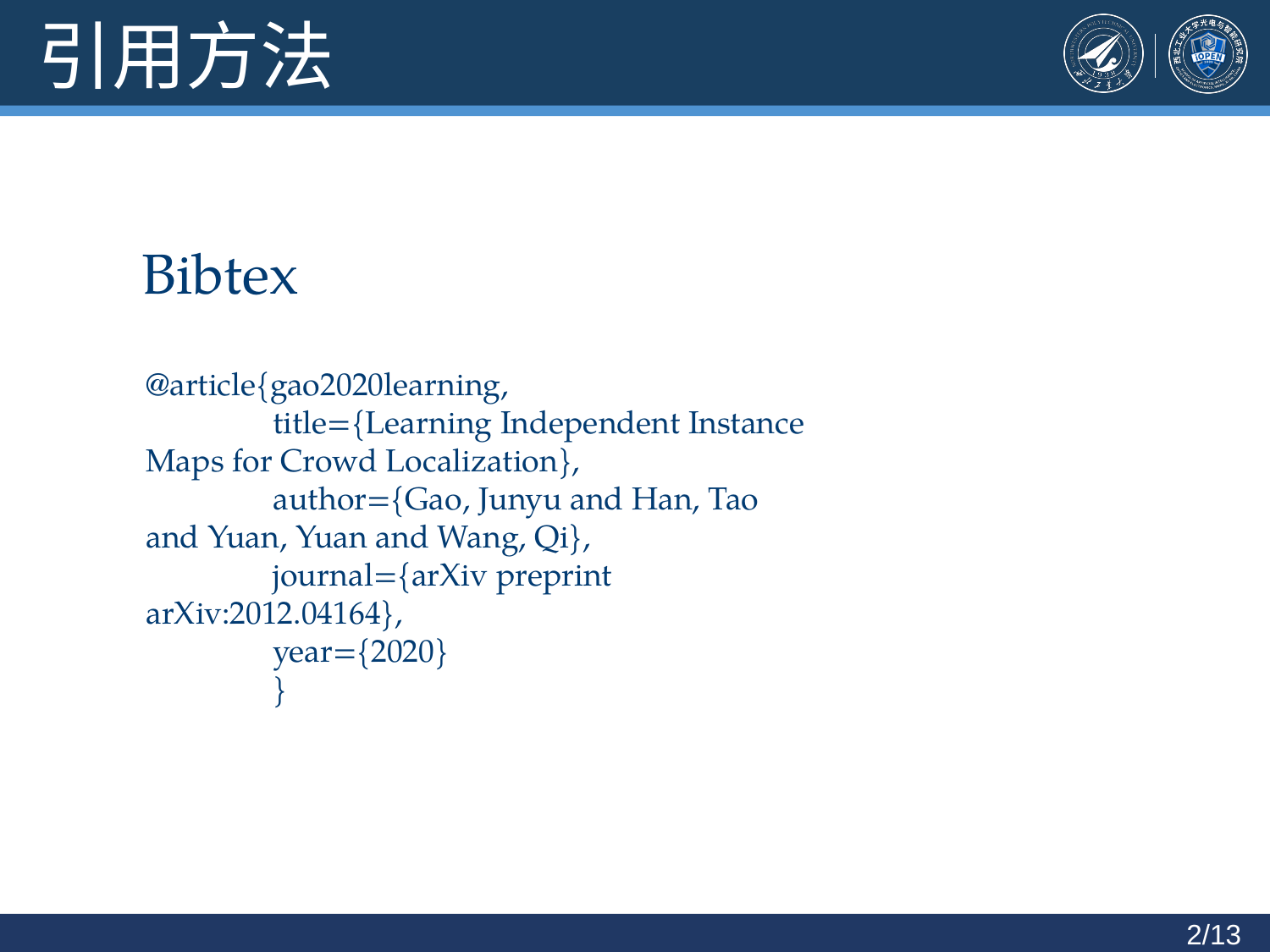

引用方法
 Bibtex
@article{gao2020learning,
	title={Learning Independent Instance Maps for Crowd Localization},
	author={Gao, Junyu and Han, Tao and Yuan, Yuan and Wang, Qi},
	journal={arXiv preprint arXiv:2012.04164},
	year={2020}
	}
2/13